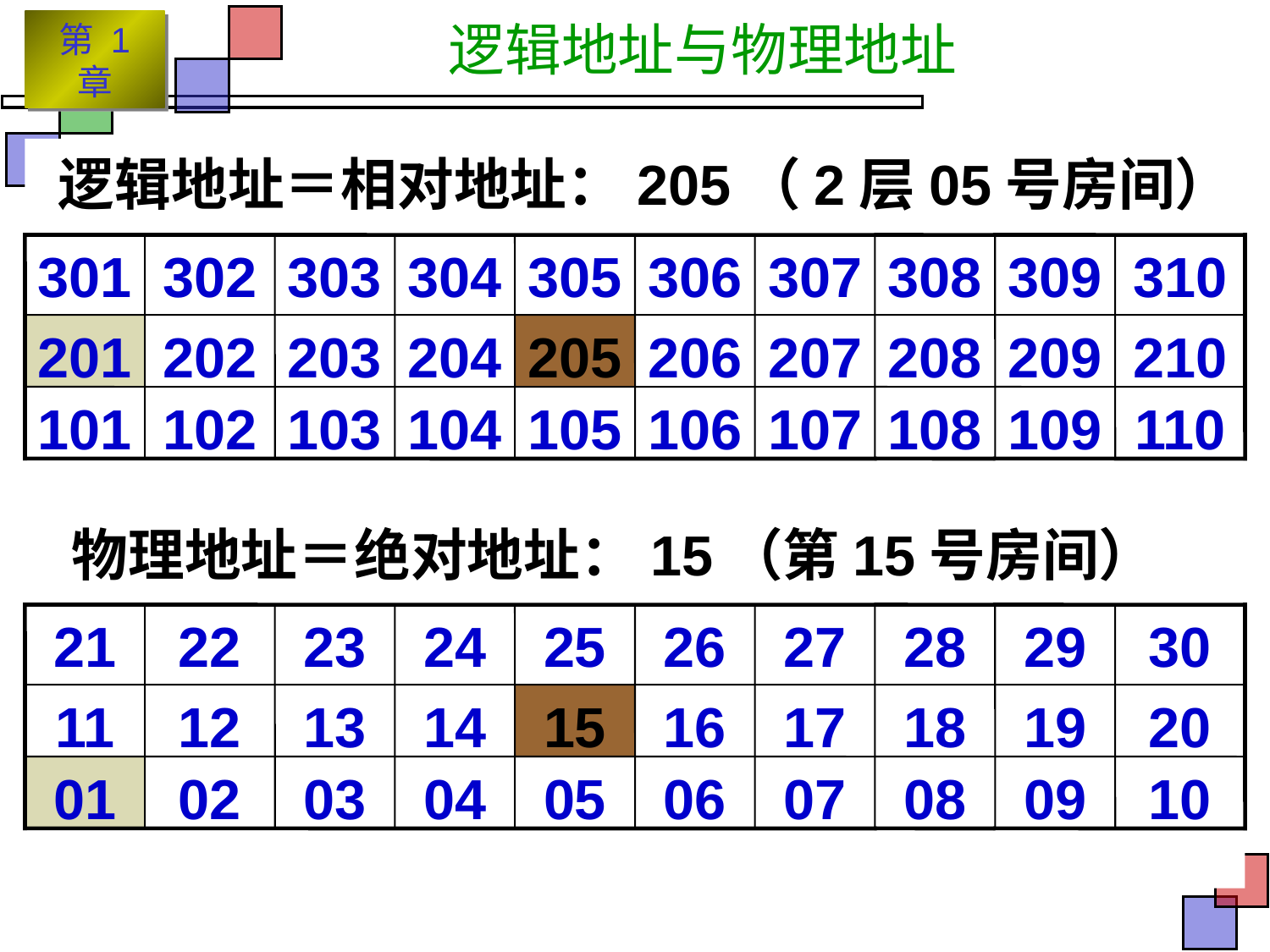

# 逻辑地址与物理地址

逻辑地址＝相对地址：205（2层05号房间）
301

302

303

304

305

306

307

308

309

310

201

202
203
204
205
206
207
208

209

210
101

102
103
104
105
106
107
108

109

110

物理地址＝绝对地址：15（第15号房间）
21

22

23

24

25

26

27

28

29

30

11

12
13
14
15
16
17
18

19

20
01

02
03
04
05
06
07
08

09

10